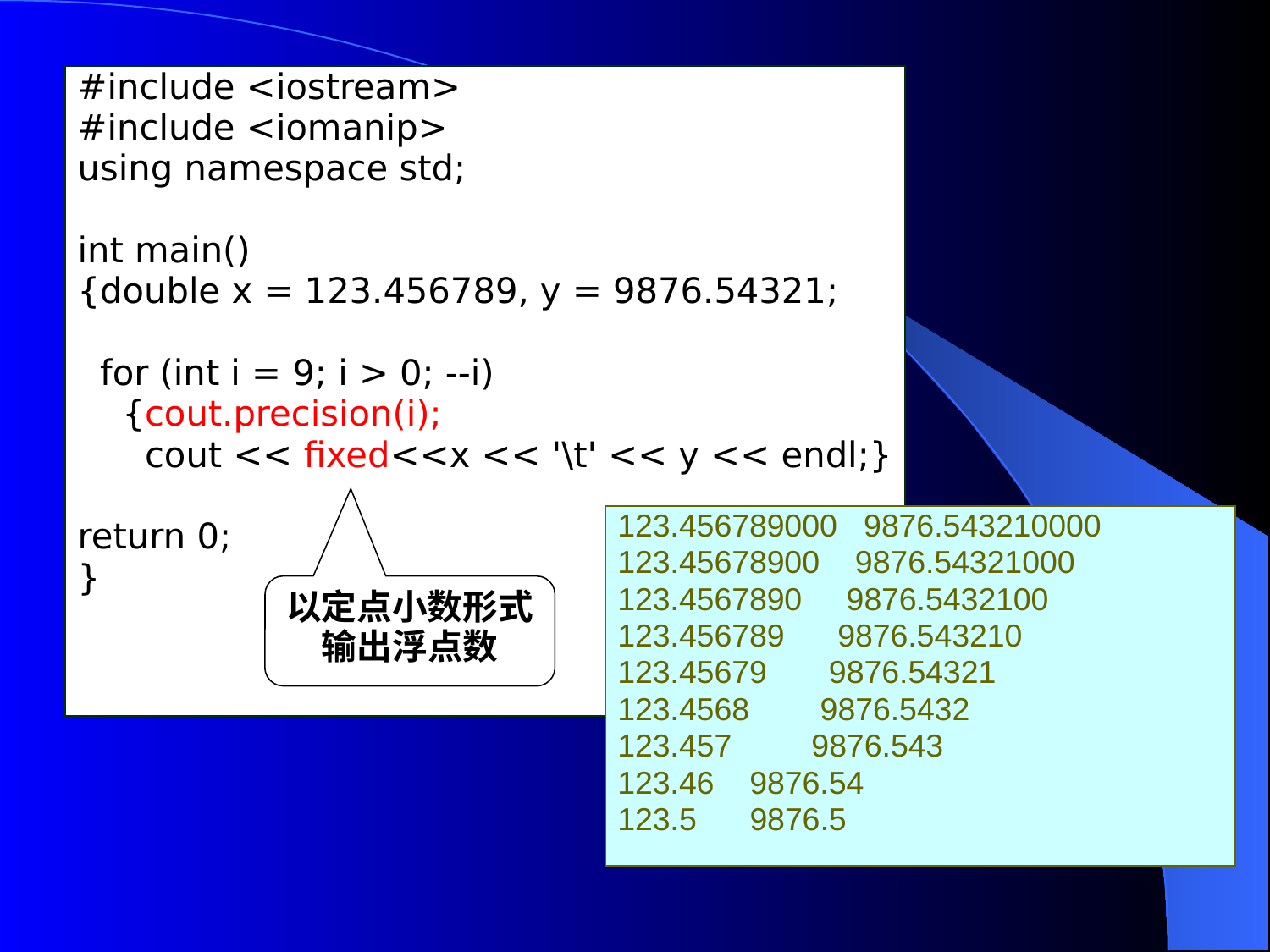

#include <iostream>
#include <iomanip>
using namespace std;

int main()
{double x = 123.456789, y = 9876.54321;

  for (int i = 9; i > 0; --i)
    {cout.precision(i);
      cout << fixed<<x << '\t' << y << endl;}

return 0;
}
123.456789000   9876.543210000
123.45678900    9876.54321000
123.4567890     9876.5432100
123.456789      9876.543210
123.45679       9876.54321
123.4568        9876.5432
123.457         9876.543
123.46    9876.54
123.5      9876.5
以定点小数形式输出浮点数